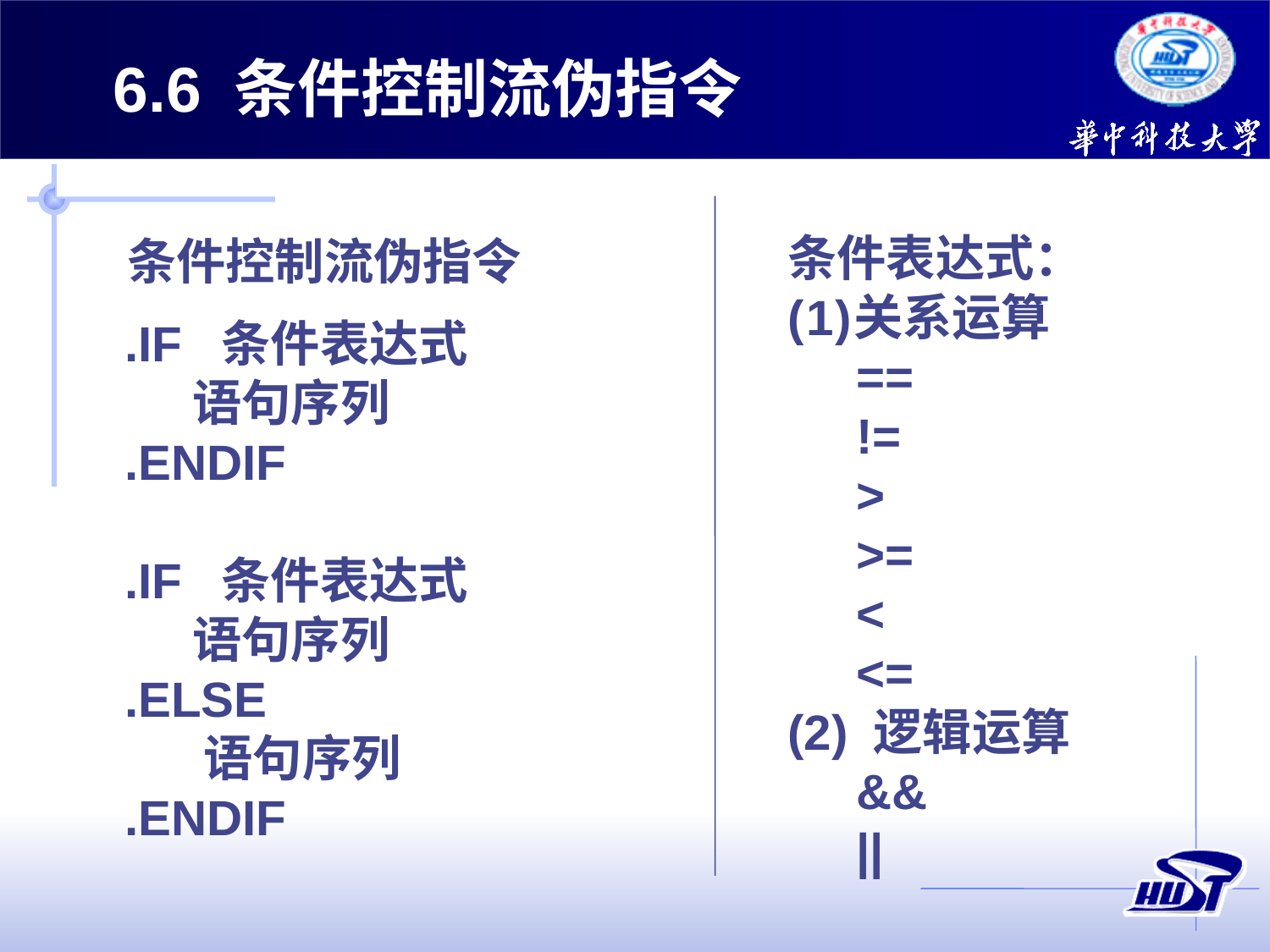

6.6 条件控制流伪指令

条件表达式：
关系运算
     ==
     !=
     >
     >=
     <
     <=
(2) 逻辑运算
     &&
     ||
条件控制流伪指令
.IF  条件表达式
     语句序列
.ENDIF

.IF  条件表达式
     语句序列
.ELSE
      语句序列
.ENDIF